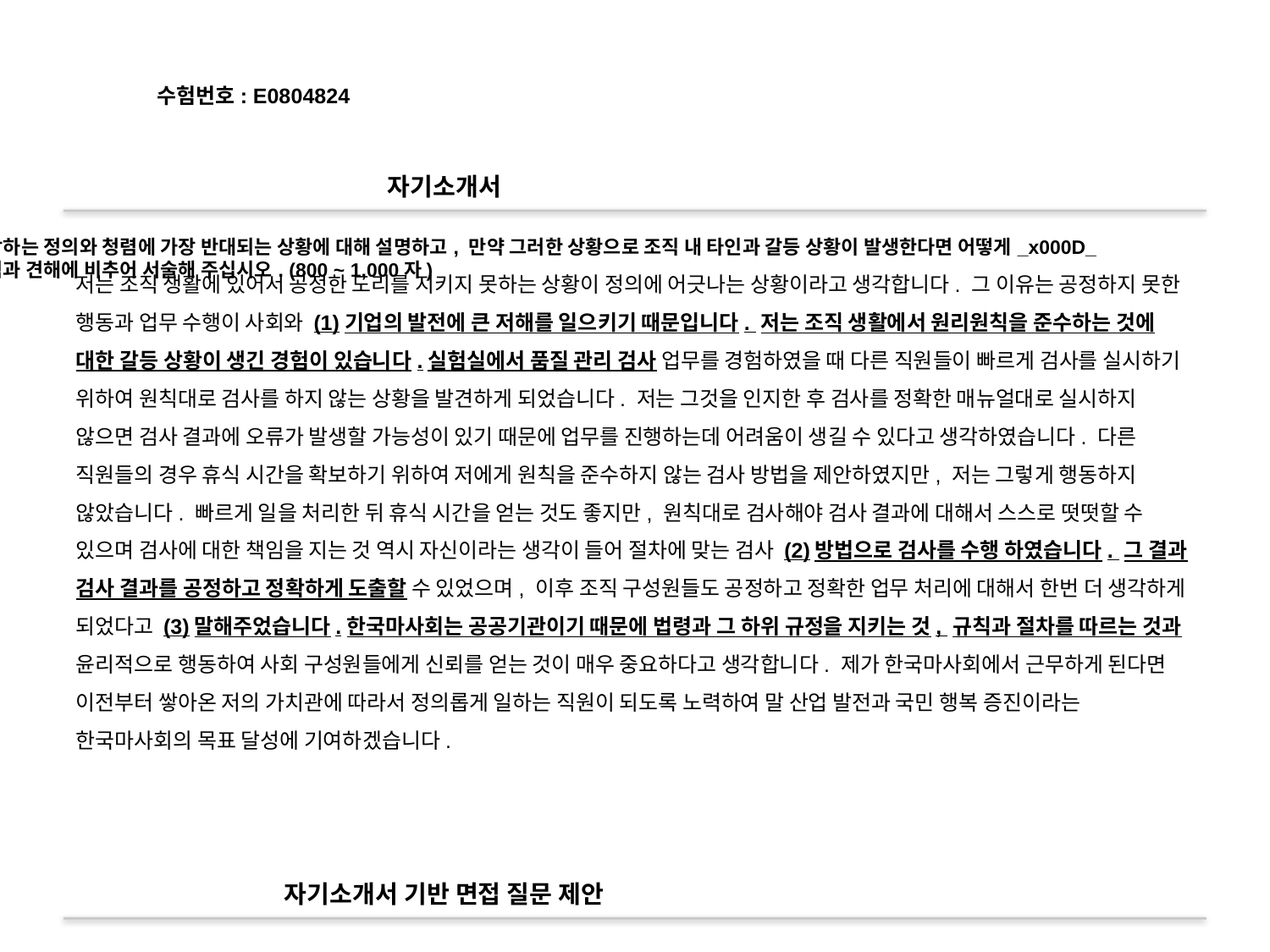

수험번호: E0804824
#

자기소개서

조직 생활에서 본인이 생각하는 정의와 청렴에 가장 반대되는 상황에 대해 설명하고, 만약 그러한 상황으로 조직 내 타인과 갈등 상황이 발생한다면 어떻게_x000D_
대처할 것인지 본인의 경험과 견해에 비추어 서술해 주십시오. (800 ~ 1,000자)

저는 조직 생활에 있어서 공정한 도리를 지키지 못하는 상황이 정의에 어긋나는 상황이라고 생각합니다. 그 이유는 공정하지 못한 행동과 업무 수행이 사회와 (1)기업의 발전에 큰 저해를 일으키기 때문입니다. 저는 조직 생활에서 원리원칙을 준수하는 것에 대한 갈등 상황이 생긴 경험이 있습니다.실험실에서 품질 관리 검사 업무를 경험하였을 때 다른 직원들이 빠르게 검사를 실시하기 위하여 원칙대로 검사를 하지 않는 상황을 발견하게 되었습니다. 저는 그것을 인지한 후 검사를 정확한 매뉴얼대로 실시하지 않으면 검사 결과에 오류가 발생할 가능성이 있기 때문에 업무를 진행하는데 어려움이 생길 수 있다고 생각하였습니다. 다른 직원들의 경우 휴식 시간을 확보하기 위하여 저에게 원칙을 준수하지 않는 검사 방법을 제안하였지만, 저는 그렇게 행동하지 않았습니다. 빠르게 일을 처리한 뒤 휴식 시간을 얻는 것도 좋지만, 원칙대로 검사해야 검사 결과에 대해서 스스로 떳떳할 수 있으며 검사에 대한 책임을 지는 것 역시 자신이라는 생각이 들어 절차에 맞는 검사 (2)방법으로 검사를 수행 하였습니다. 그 결과 검사 결과를 공정하고 정확하게 도출할 수 있었으며, 이후 조직 구성원들도 공정하고 정확한 업무 처리에 대해서 한번 더 생각하게 되었다고 (3)말해주었습니다.한국마사회는 공공기관이기 때문에 법령과 그 하위 규정을 지키는 것, 규칙과 절차를 따르는 것과 윤리적으로 행동하여 사회 구성원들에게 신뢰를 얻는 것이 매우 중요하다고 생각합니다. 제가 한국마사회에서 근무하게 된다면 이전부터 쌓아온 저의 가치관에 따라서 정의롭게 일하는 직원이 되도록 노력하여 말 산업 발전과 국민 행복 증진이라는 한국마사회의 목표 달성에 기여하겠습니다.

자기소개서 기반 면접 질문 제안

(1) 실험실에서 품질 관리 검사 업무를 수행할 때의 갈등 상황에 대해 더 설명해 주실 수 있나요?
(2) 공공기관인 한국마사회에서 법령과 규정을 준수하는 것이 왜 중요한가요?
(3) 정의롭게 일하는 직원이 되도록 어떤 노력을 기울일 계획인가요?